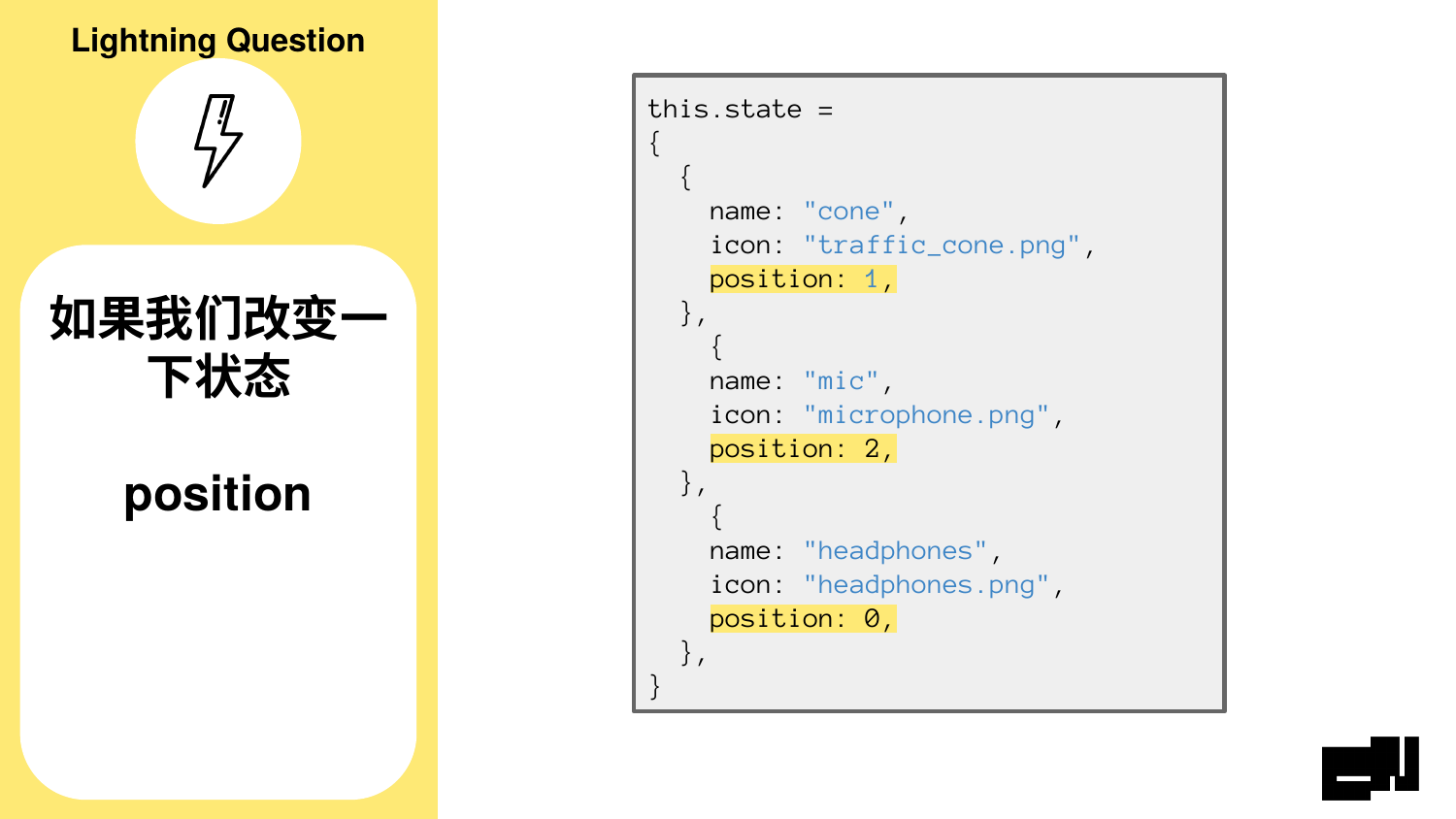

this.state =
{
  {
    name: "cone",
    icon: "traffic_cone.png",
    position: 1,
  },
    {
    name: "mic",
    icon: "microphone.png",
    position: 2,
  },
    {
    name: "headphones",
    icon: "headphones.png",
    position: 0,
  },
}
# 如果我们改变一下状态 position